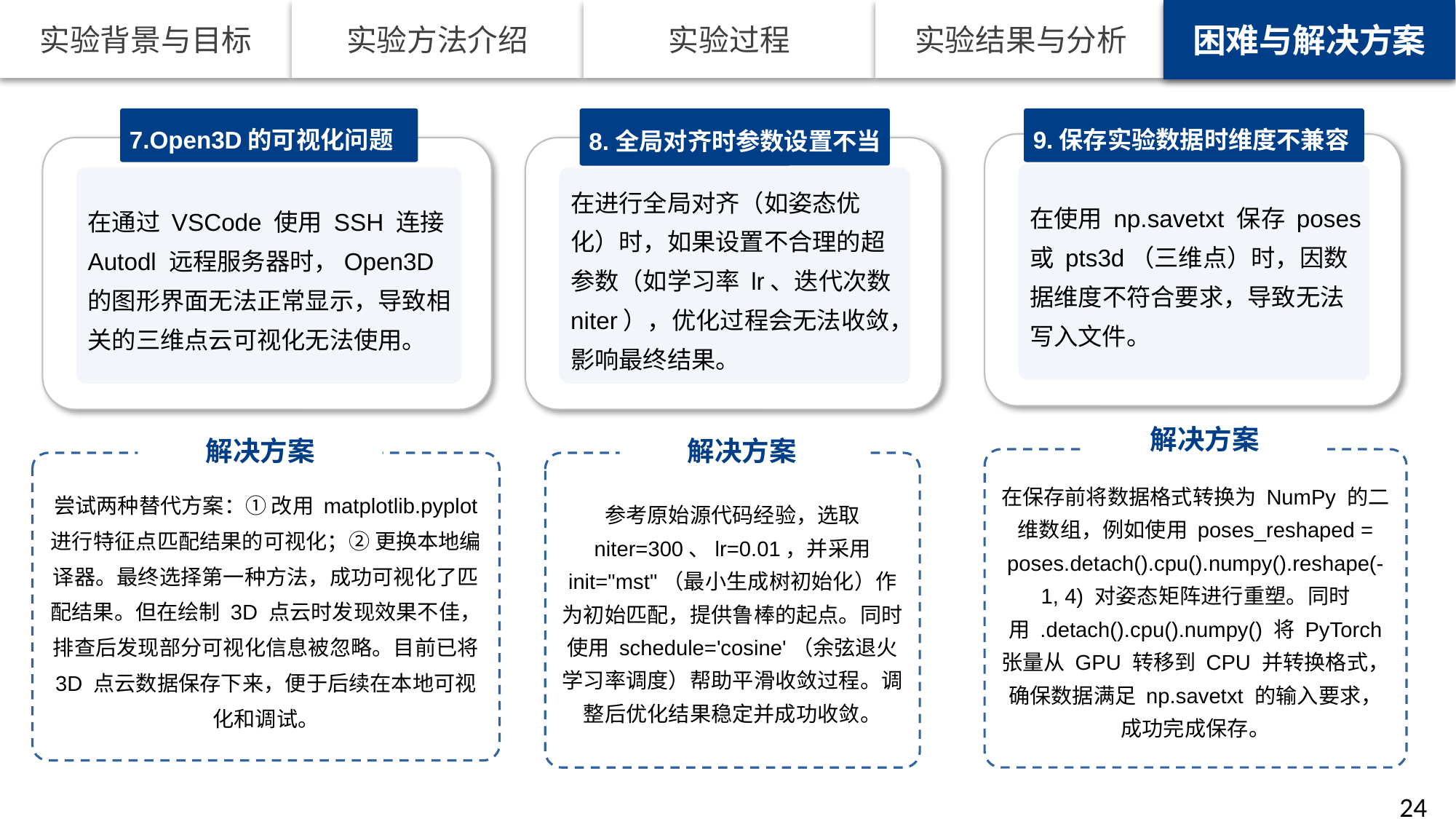

困难与解决方案
7.Open3D的可视化问题
8.全局对齐时参数设置不当
9.保存实验数据时维度不兼容

在使用 np.savetxt 保存 poses 或 pts3d（三维点）时，因数据维度不符合要求，导致无法写入文件。
在通过 VSCode 使用 SSH 连接 Autodl 远程服务器时，Open3D 的图形界面无法正常显示，导致相关的三维点云可视化无法使用。
在进行全局对齐（如姿态优化）时，如果设置不合理的超参数（如学习率 lr、迭代次数 niter），优化过程会无法收敛，影响最终结果。
解决方案
解决方案
解决方案
在保存前将数据格式转换为 NumPy 的二维数组，例如使用 poses_reshaped = poses.detach().cpu().numpy().reshape(-1, 4) 对姿态矩阵进行重塑。同时用 .detach().cpu().numpy() 将 PyTorch 张量从 GPU 转移到 CPU 并转换格式，确保数据满足 np.savetxt 的输入要求，成功完成保存。
尝试两种替代方案：① 改用 matplotlib.pyplot 进行特征点匹配结果的可视化；② 更换本地编译器。最终选择第一种方法，成功可视化了匹配结果。但在绘制 3D 点云时发现效果不佳，排查后发现部分可视化信息被忽略。目前已将 3D 点云数据保存下来，便于后续在本地可视化和调试。
参考原始源代码经验，选取 niter=300、lr=0.01，并采用 init="mst"（最小生成树初始化）作为初始匹配，提供鲁棒的起点。同时使用 schedule='cosine'（余弦退火学习率调度）帮助平滑收敛过程。调整后优化结果稳定并成功收敛。
24